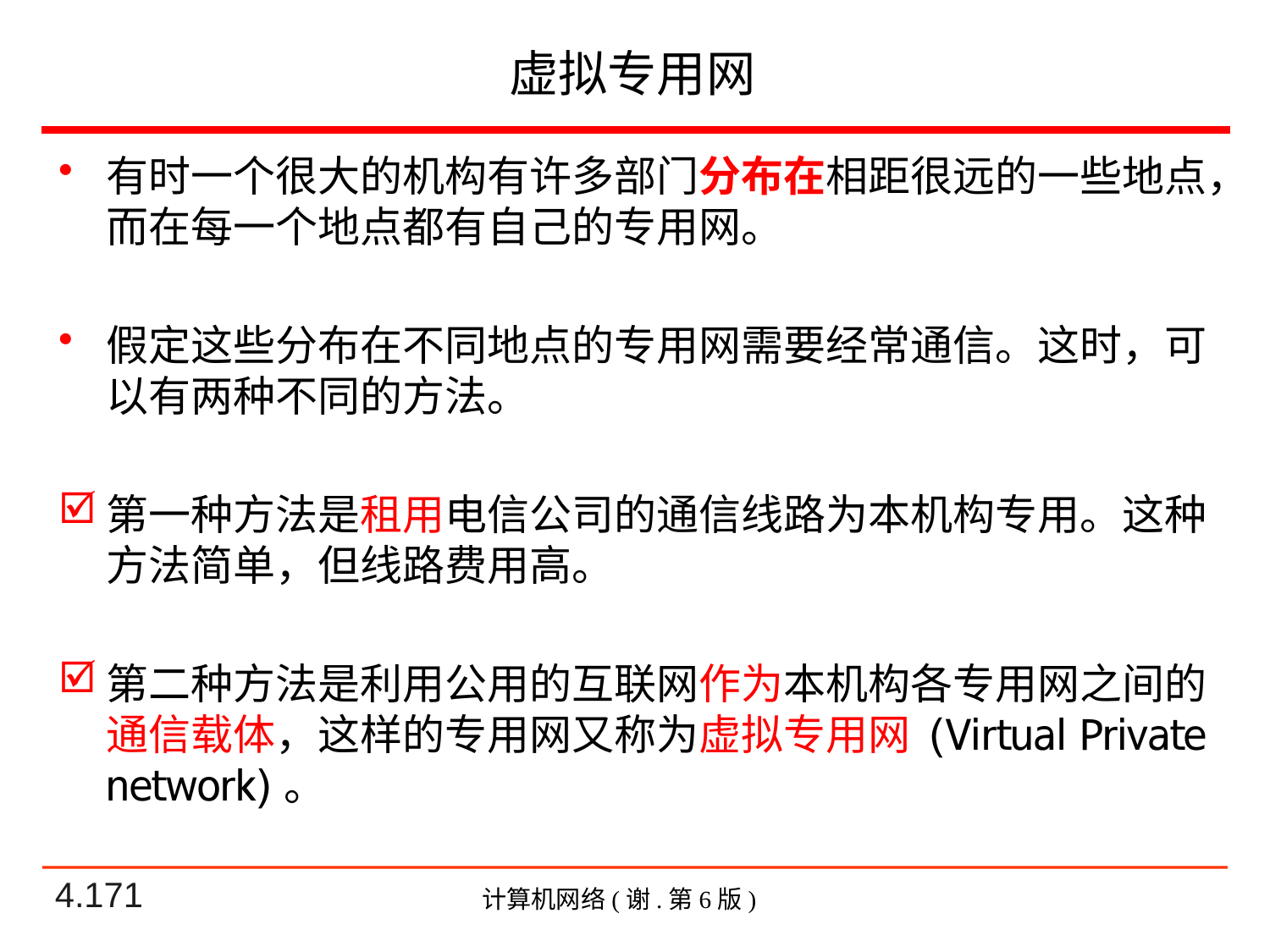

# 虚拟专用网
有时一个很大的机构有许多部门分布在相距很远的一些地点，而在每一个地点都有自己的专用网。

假定这些分布在不同地点的专用网需要经常通信。这时，可以有两种不同的方法。

第一种方法是租用电信公司的通信线路为本机构专用。这种方法简单，但线路费用高。

第二种方法是利用公用的互联网作为本机构各专用网之间的通信载体，这样的专用网又称为虚拟专用网 (Virtual Private network)。